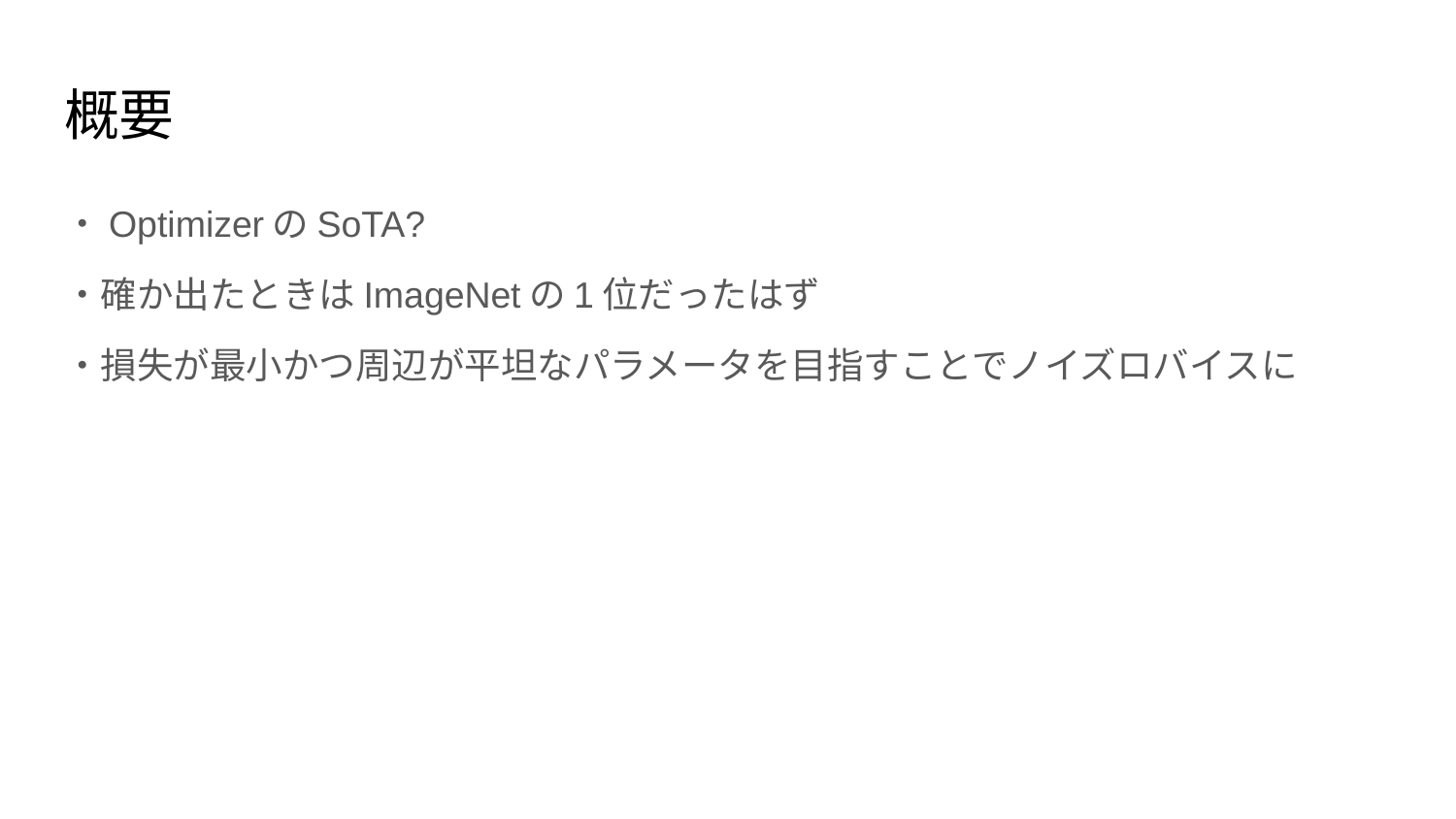

# 概要
・OptimizerのSoTA?
・確か出たときはImageNetの1位だったはず
・損失が最小かつ周辺が平坦なパラメータを目指すことでノイズロバイスに